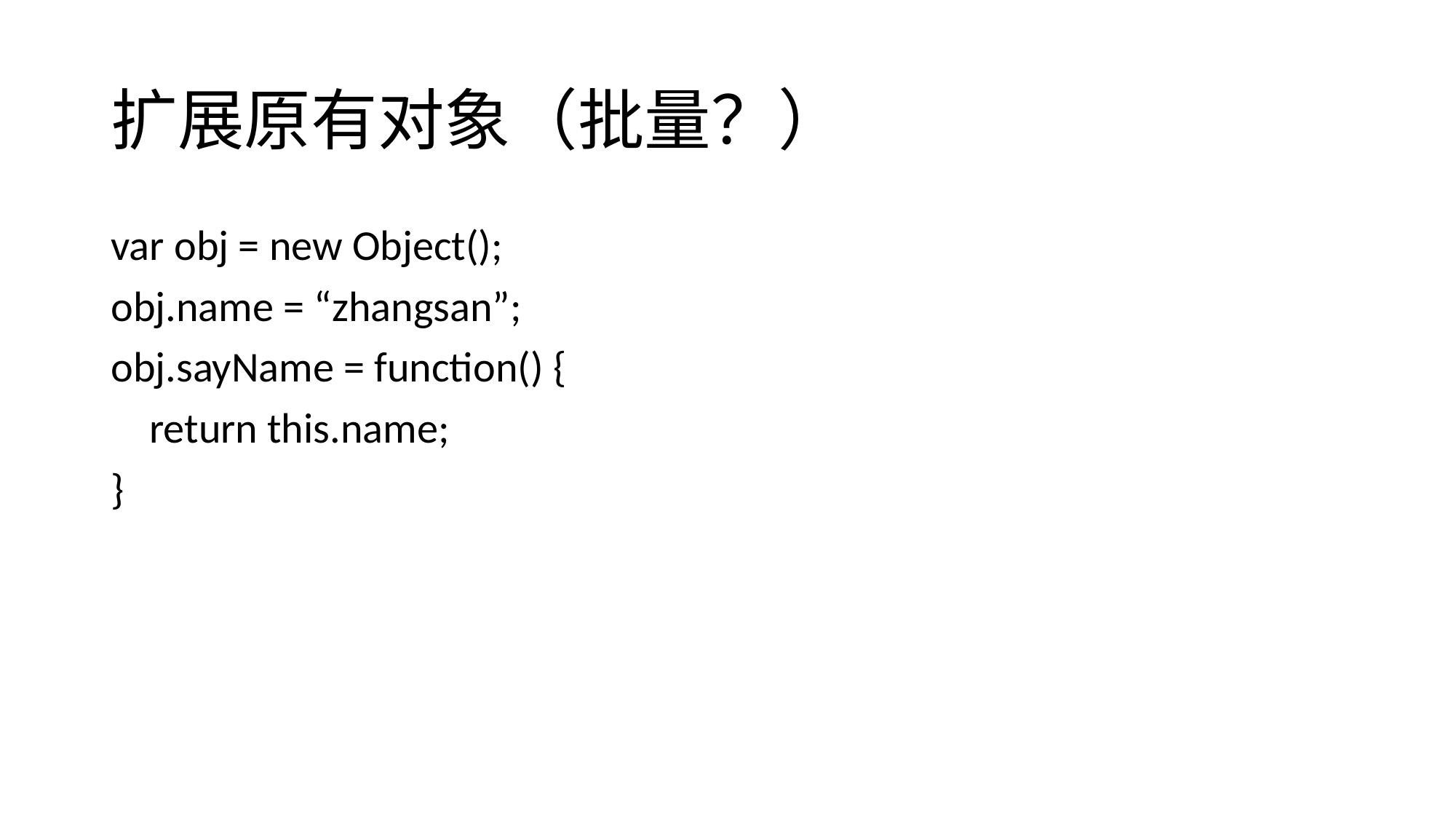

# 扩展原有对象（批量？）
var obj = new Object();
obj.name = “zhangsan”;
obj.sayName = function() {
    return this.name;
}